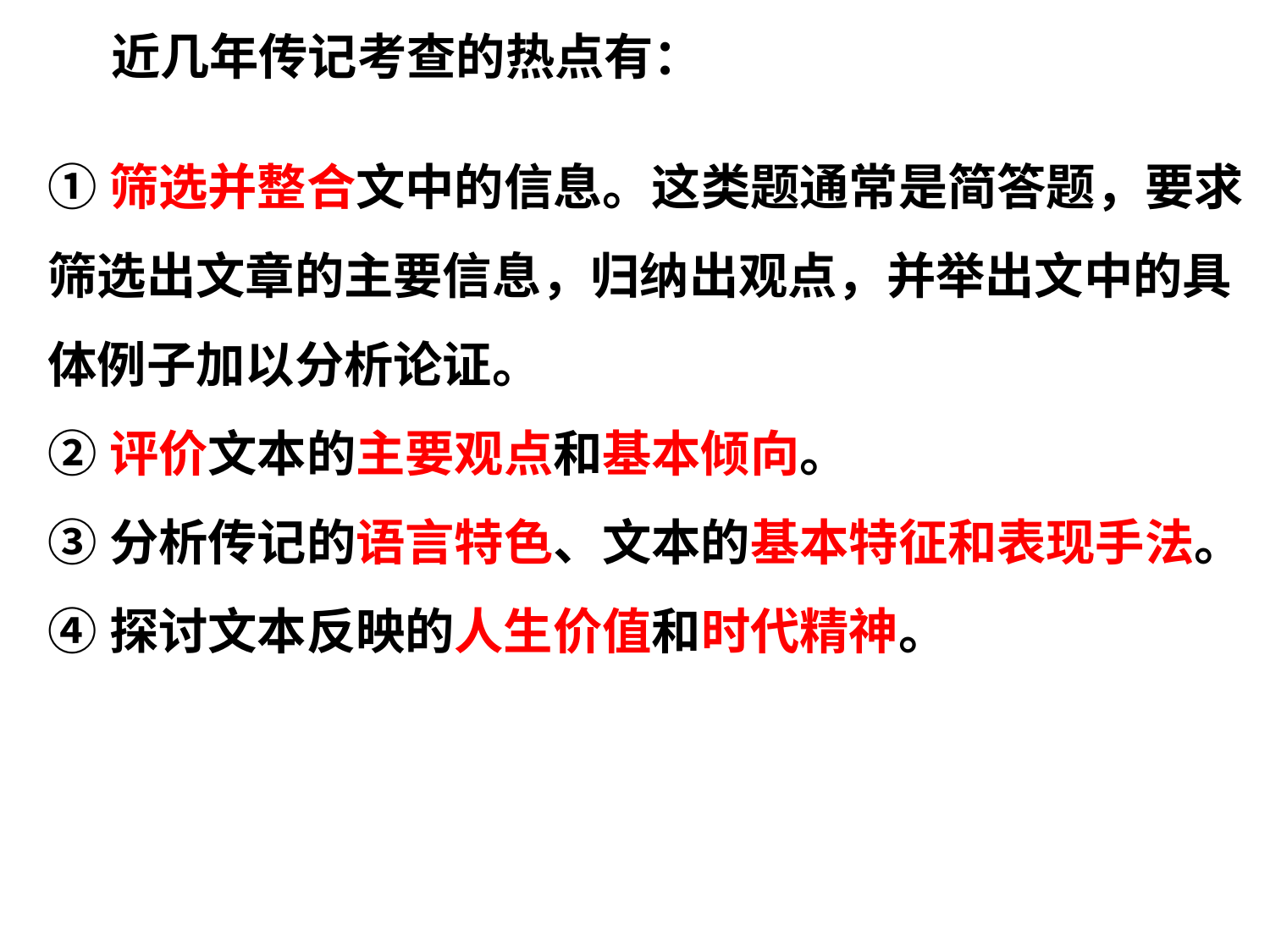

近几年传记考查的热点有：
①筛选并整合文中的信息。这类题通常是简答题，要求
筛选出文章的主要信息，归纳出观点，并举出文中的具
体例子加以分析论证。
②评价文本的主要观点和基本倾向。
③分析传记的语言特色、文本的基本特征和表现手法。
④探讨文本反映的人生价值和时代精神。